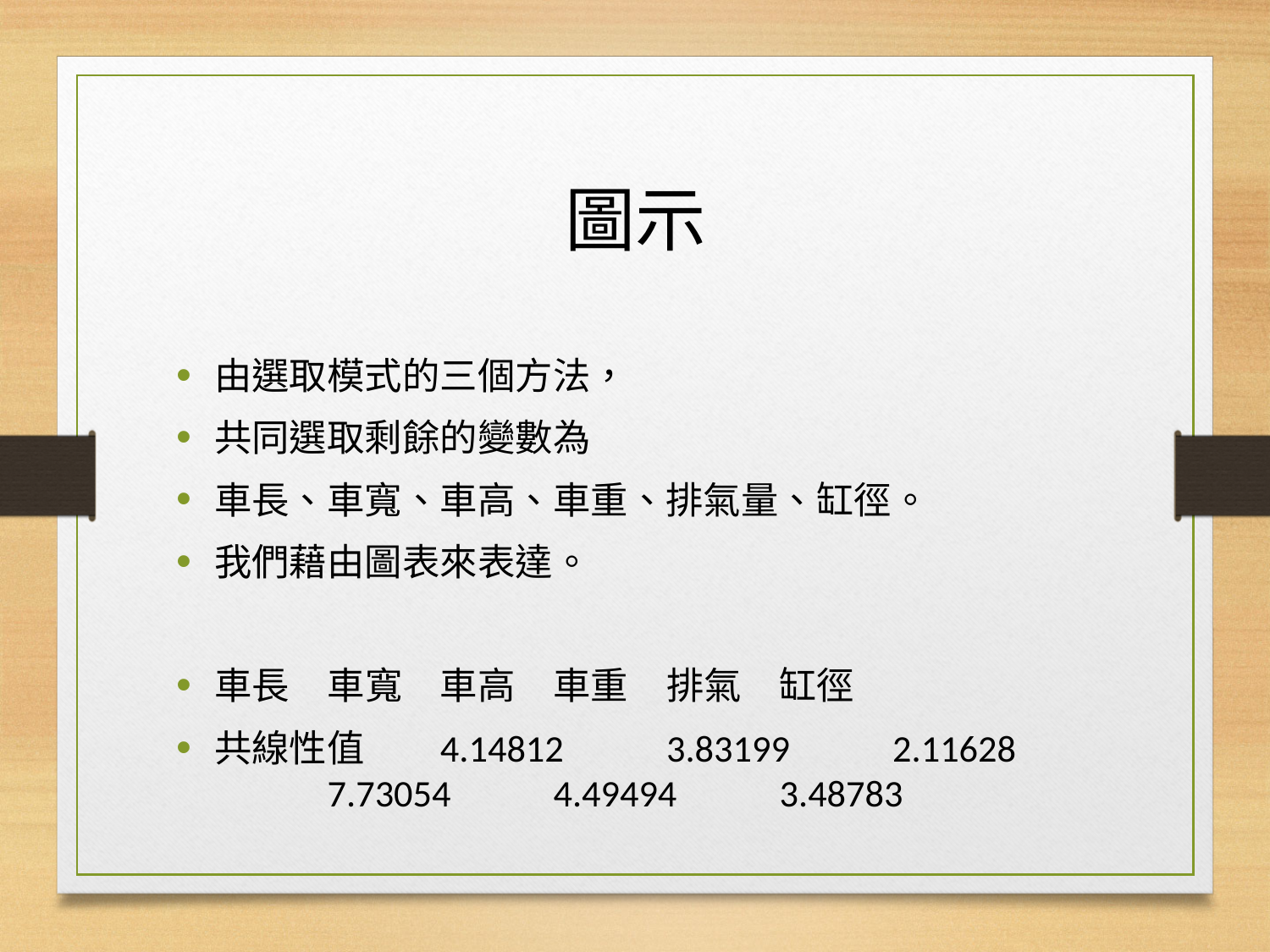

# 圖示
由選取模式的三個方法，
共同選取剩餘的變數為
車長、車寬、車高、車重、排氣量、缸徑。
我們藉由圖表來表達。

車長	車寬	車高	車重	排氣	缸徑
共線性值	4.14812	3.83199	2.11628	7.73054	4.49494	3.48783